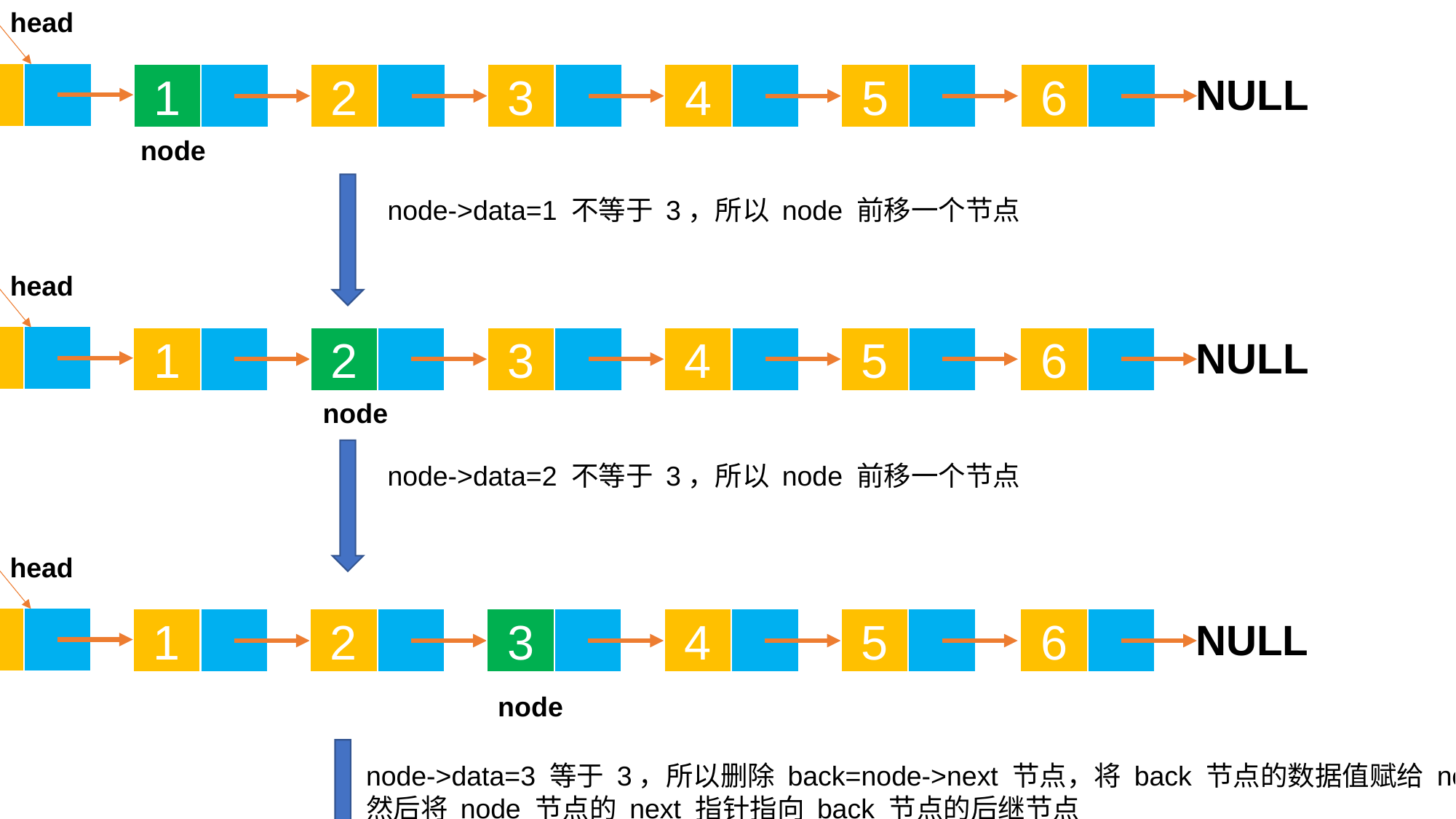

head
删除值为 3 的节点
NULL

1

2

3

4

5

6

node

node->data=1 不等于 3，所以 node 前移一个节点
head
NULL

1

2

3

4

5

6

node

node->data=2 不等于 3，所以 node 前移一个节点
head
NULL

1

2

3

4

5

6

node

node->data=3 等于 3，所以删除 back=node->next 节点，将 back 节点的数据值赋给 node 节点，
然后将 node 节点的 next 指针指向 back 节点的后继节点
head
NULL

1

2

3

4

5

6

LNode *back = node->next;
node
back
head
NULL

1

2

4

4

5

6

node->data = node->next-data;
node
back
head
NULL

1

2

4

4

5

6

node->next = back->next;
free(back);
node
back
NULL

5

6

1

2

4

node